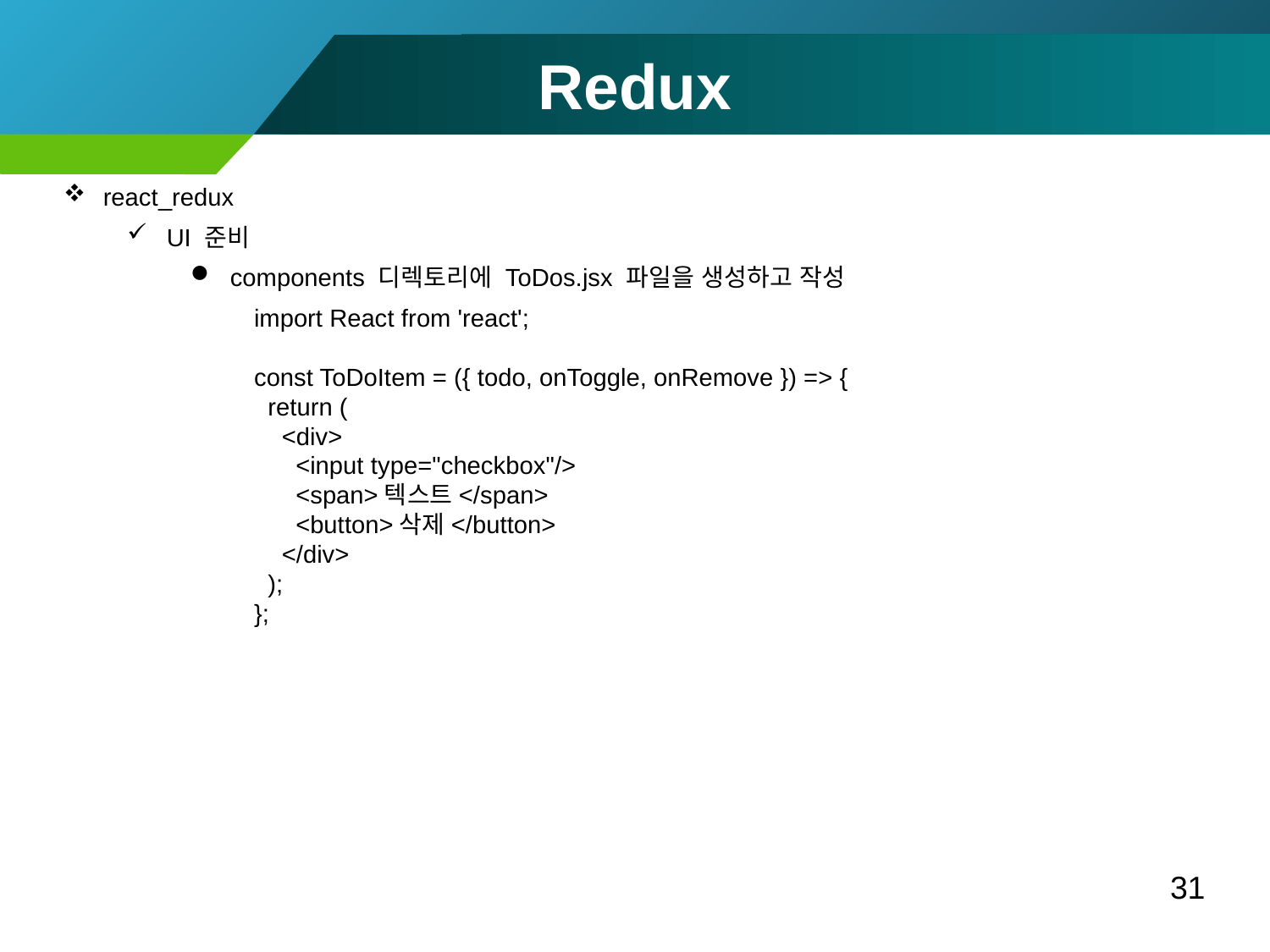

Redux
react_redux
UI 준비
components 디렉토리에 ToDos.jsx 파일을 생성하고 작성
import React from 'react';

const ToDoItem = ({ todo, onToggle, onRemove }) => {
  return (
    <div>
      <input type="checkbox"/>
      <span>텍스트</span>
      <button>삭제</button>
    </div>
  );
};
31